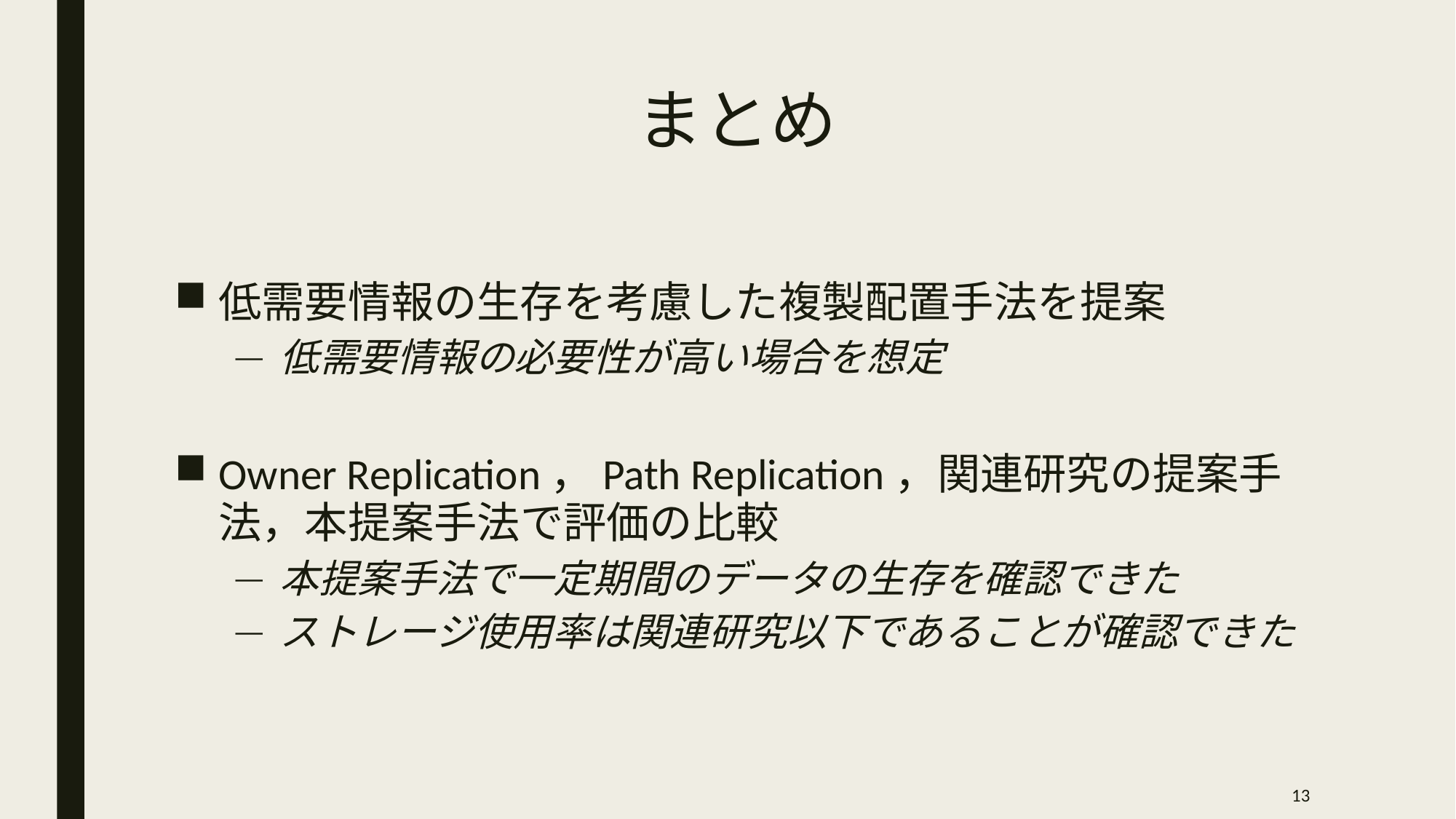

# まとめ
低需要情報の生存を考慮した複製配置手法を提案
低需要情報の必要性が高い場合を想定

Owner Replication，Path Replication，関連研究の提案手法，本提案手法で評価の比較
本提案手法で一定期間のデータの生存を確認できた
ストレージ使用率は関連研究以下であることが確認できた
13